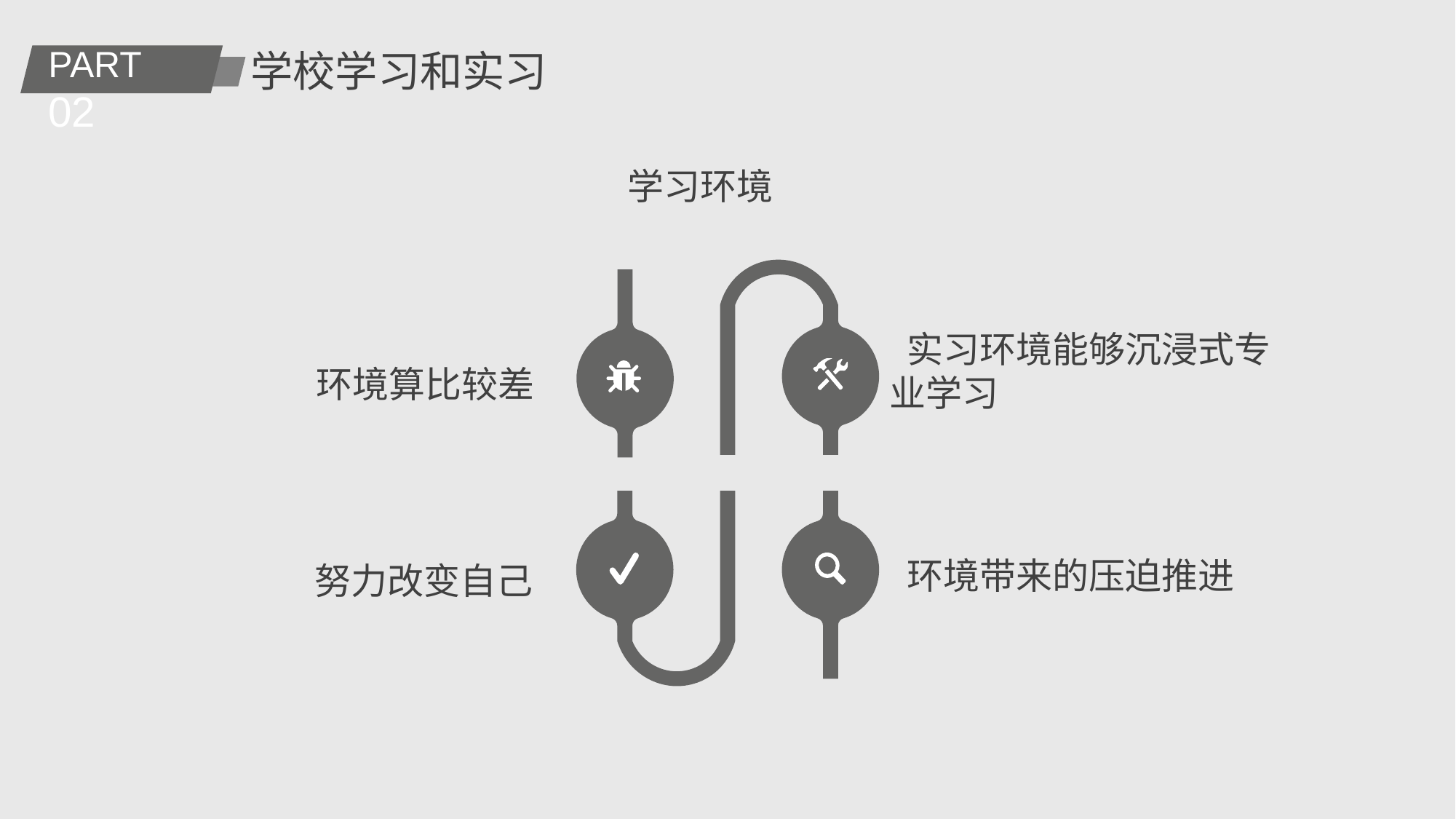

PART 02
学校学习和实习

学习环境

 实习环境能够沉浸式专业学习

环境算比较差
 环境带来的压迫推进

努力改变自己